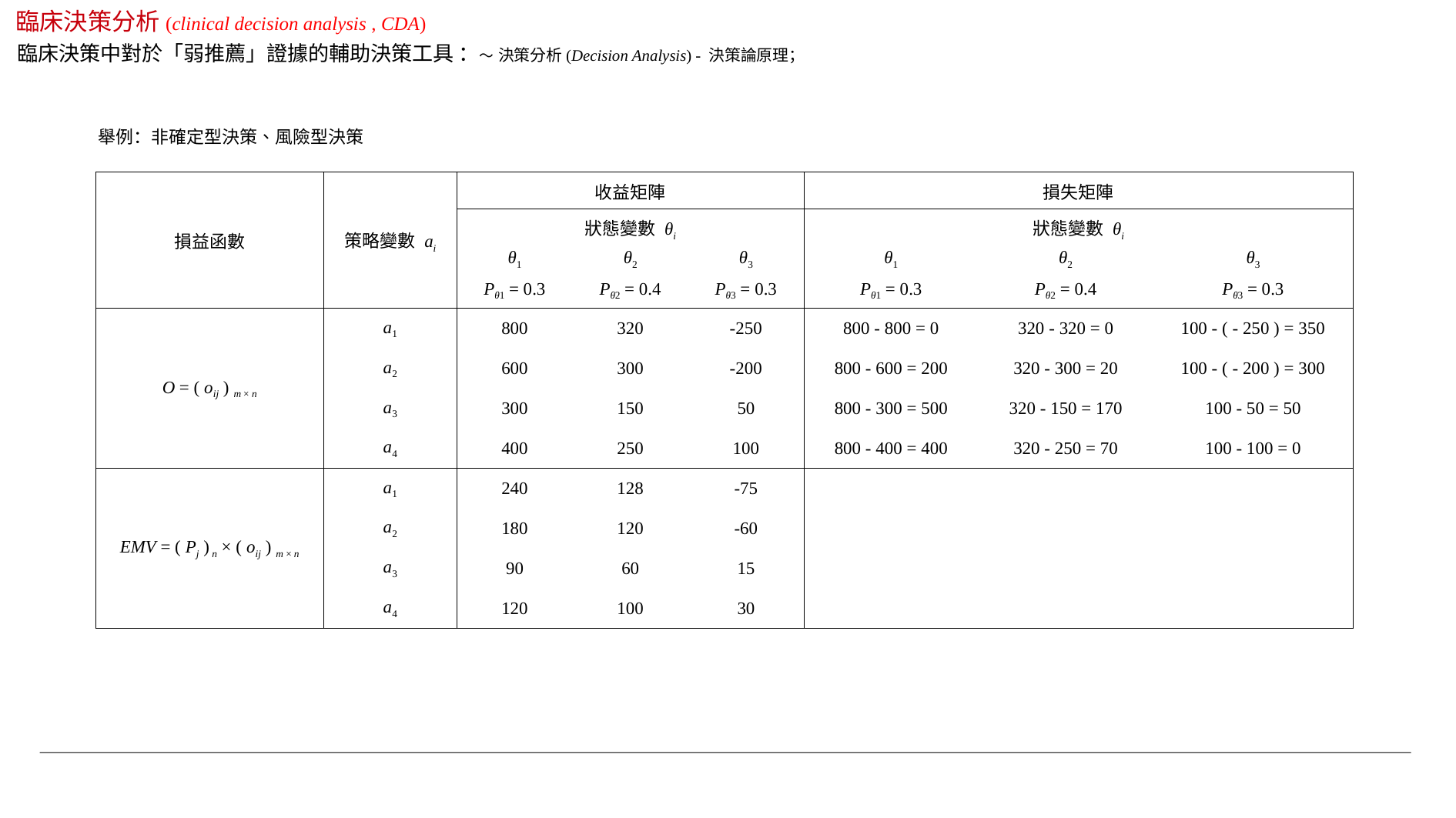

臨床決策分析(clinical decision analysis , CDA)
臨床決策中對於「弱推薦」證據的輔助決策工具 ：～ 決策分析(Decision Analysis) - 決策論原理；
舉例：非確定型決策、風險型決策
| 損益函數 | 策略變數 ai | 收益矩陣 |  |  | 損失矩陣 |  |  |
| --- | --- | --- | --- | --- | --- | --- | --- |
|  |  | 狀態變數 θi |  |  | 狀態變數 θi |  |  |
|  |  | θ1 | θ2 | θ3 | θ1 | θ2 | θ3 |
|  |  | Pθ1 = 0.3 | Pθ2 = 0.4 | Pθ3 = 0.3 | Pθ1 = 0.3 | Pθ2 = 0.4 | Pθ3 = 0.3 |
| O = ( oij ) m × n | a1 | 800 | 320 | -250 | 800 - 800 = 0 | 320 - 320 = 0 | 100 - ( - 250 ) = 350 |
|  | a2 | 600 | 300 | -200 | 800 - 600 = 200 | 320 - 300 = 20 | 100 - ( - 200 ) = 300 |
|  | a3 | 300 | 150 | 50 | 800 - 300 = 500 | 320 - 150 = 170 | 100 - 50 = 50 |
|  | a4 | 400 | 250 | 100 | 800 - 400 = 400 | 320 - 250 = 70 | 100 - 100 = 0 |
| EMV = ( Pj ) n × ( oij ) m × n | a1 | 240 | 128 | -75 |  |  |  |
|  | a2 | 180 | 120 | -60 |  |  |  |
|  | a3 | 90 | 60 | 15 |  |  |  |
|  | a4 | 120 | 100 | 30 |  |  |  |